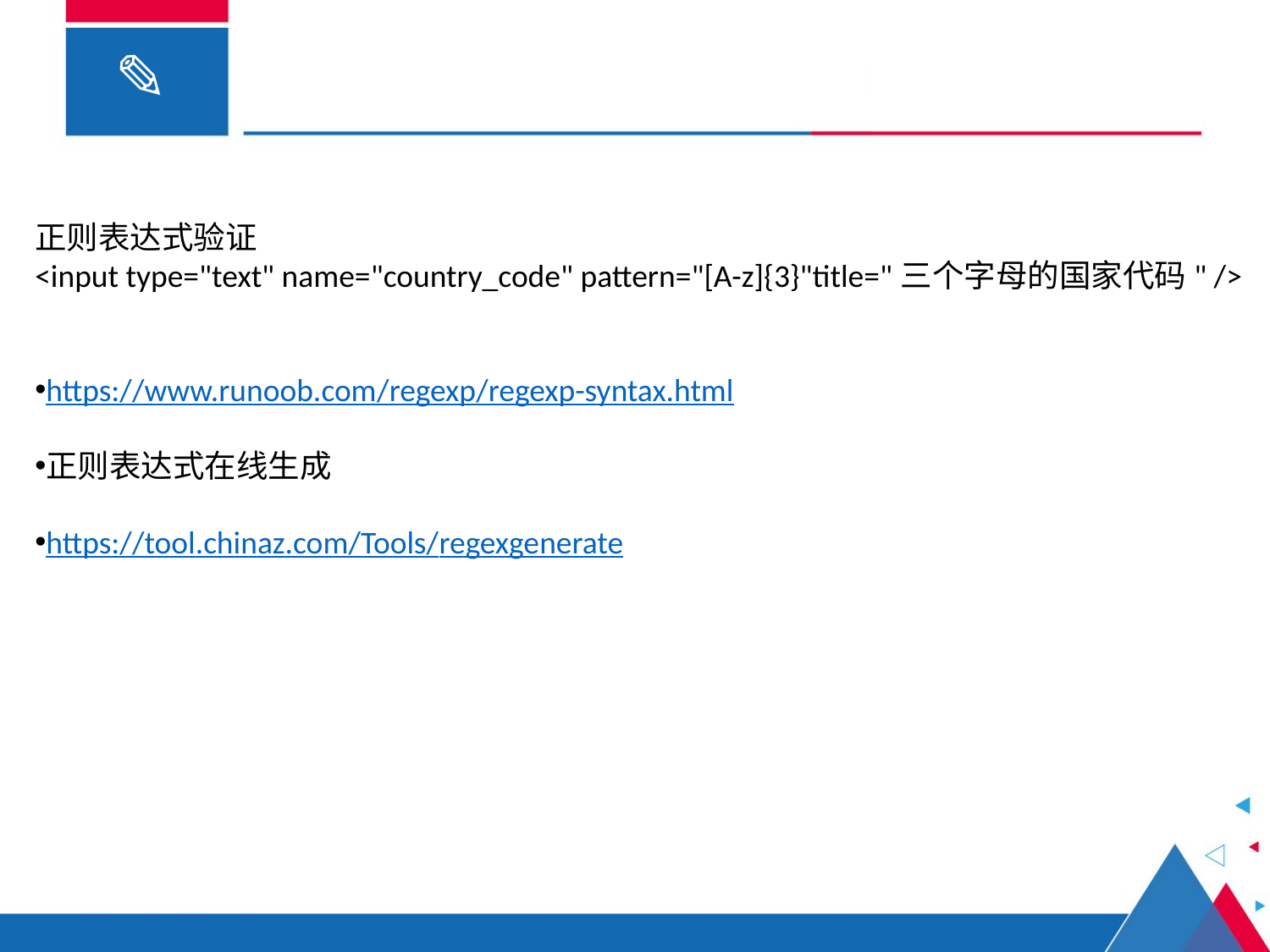

正则表达式验证
<input type="text" name="country_code" pattern="[A-z]{3}"title="三个字母的国家代码" />

https://www.runoob.com/regexp/regexp-syntax.html

正则表达式在线生成

https://tool.chinaz.com/Tools/regexgenerate